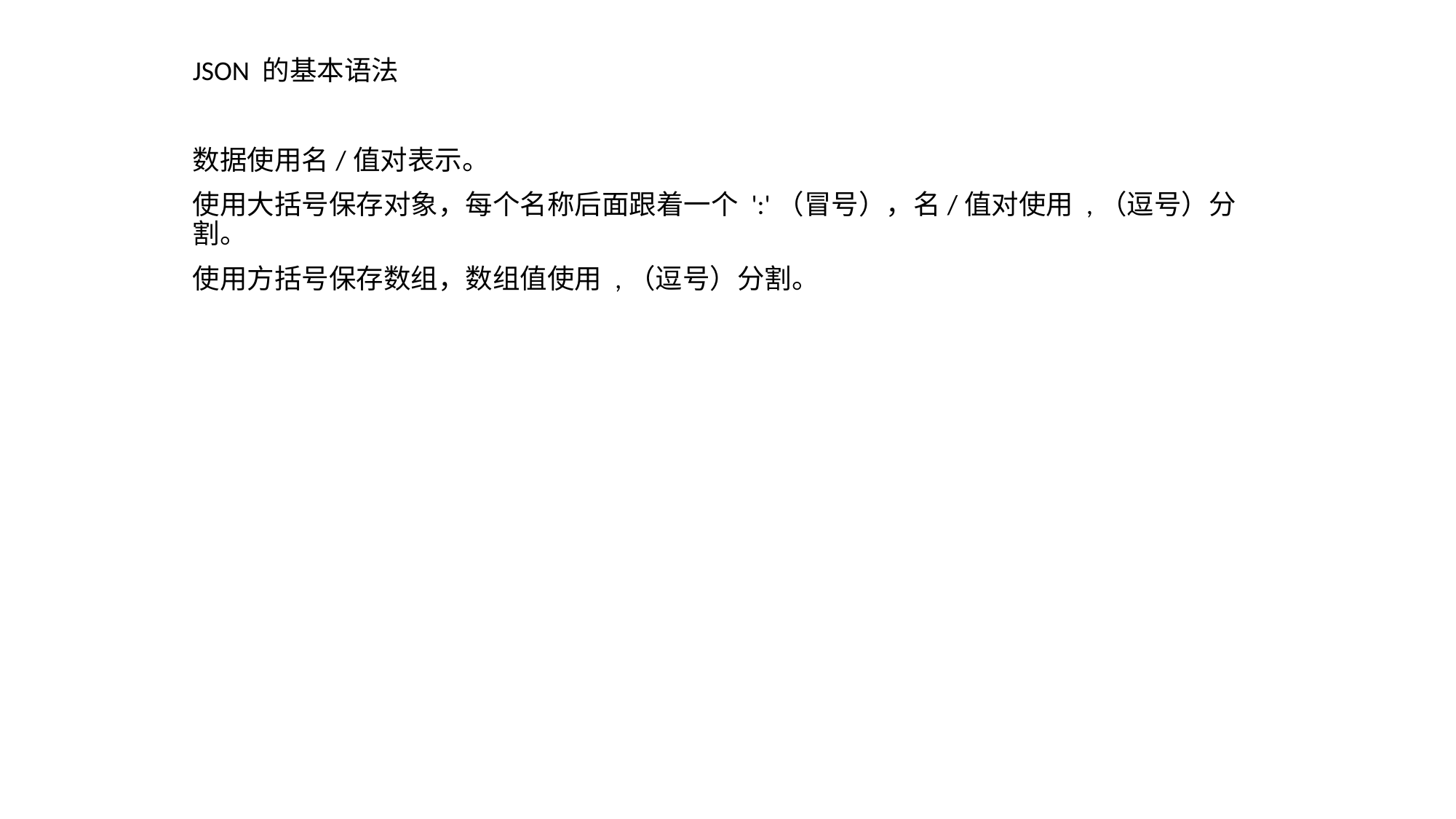

JSON 的基本语法

数据使用名/值对表示。
使用大括号保存对象，每个名称后面跟着一个 ':'（冒号），名/值对使用 ,（逗号）分割。
使用方括号保存数组，数组值使用 ,（逗号）分割。